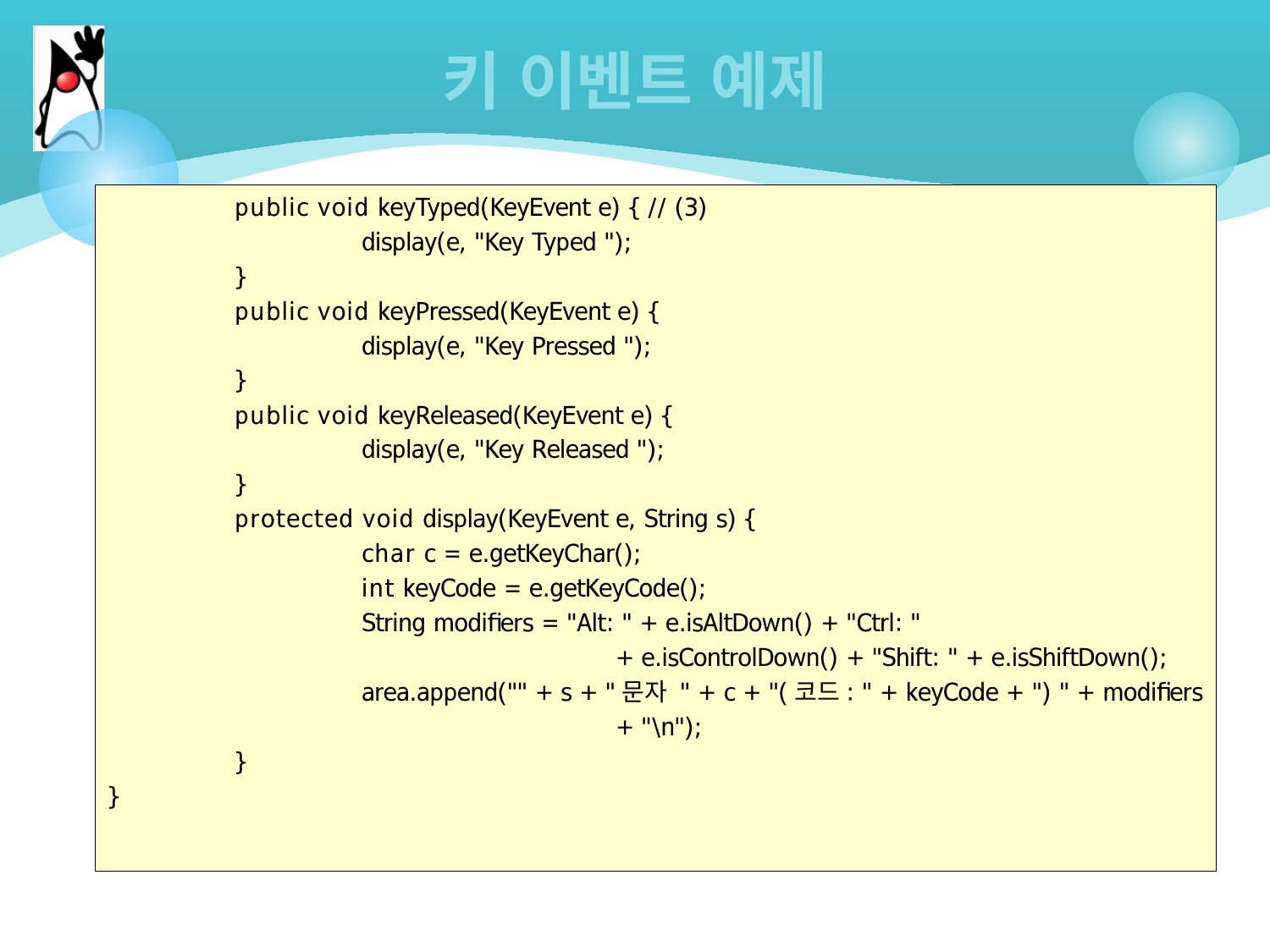

# 키 이벤트 예제
	public void keyTyped(KeyEvent e) { // (3)
		display(e, "Key Typed ");
	}
	public void keyPressed(KeyEvent e) {
		display(e, "Key Pressed ");
	}
	public void keyReleased(KeyEvent e) {
		display(e, "Key Released ");
	}
	protected void display(KeyEvent e, String s) {
		char c = e.getKeyChar();
		int keyCode = e.getKeyCode();
		String modifiers = "Alt: " + e.isAltDown() + "Ctrl: "
				+ e.isControlDown() + "Shift: " + e.isShiftDown();
		area.append("" + s + "문자 " + c + "(코드: " + keyCode + ") " + modifiers
				+ "\n");
	}
}